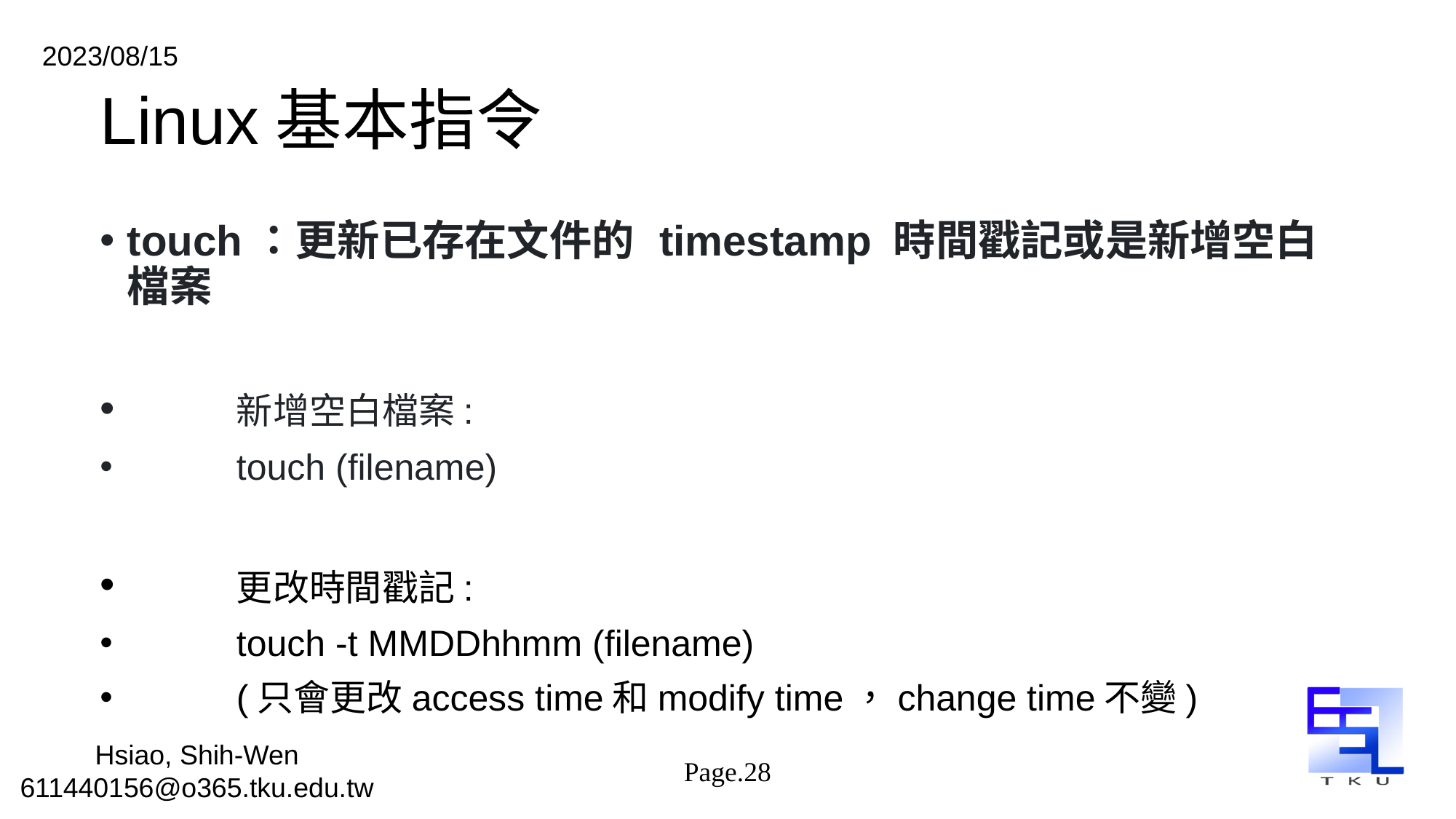

# Linux基本指令
touch：更新已存在文件的 timestamp 時間戳記或是新增空白檔案

	新增空白檔案:
	touch (filename)

	更改時間戳記:
	touch -t MMDDhhmm (filename)
	(只會更改access time和modify time，change time不變)